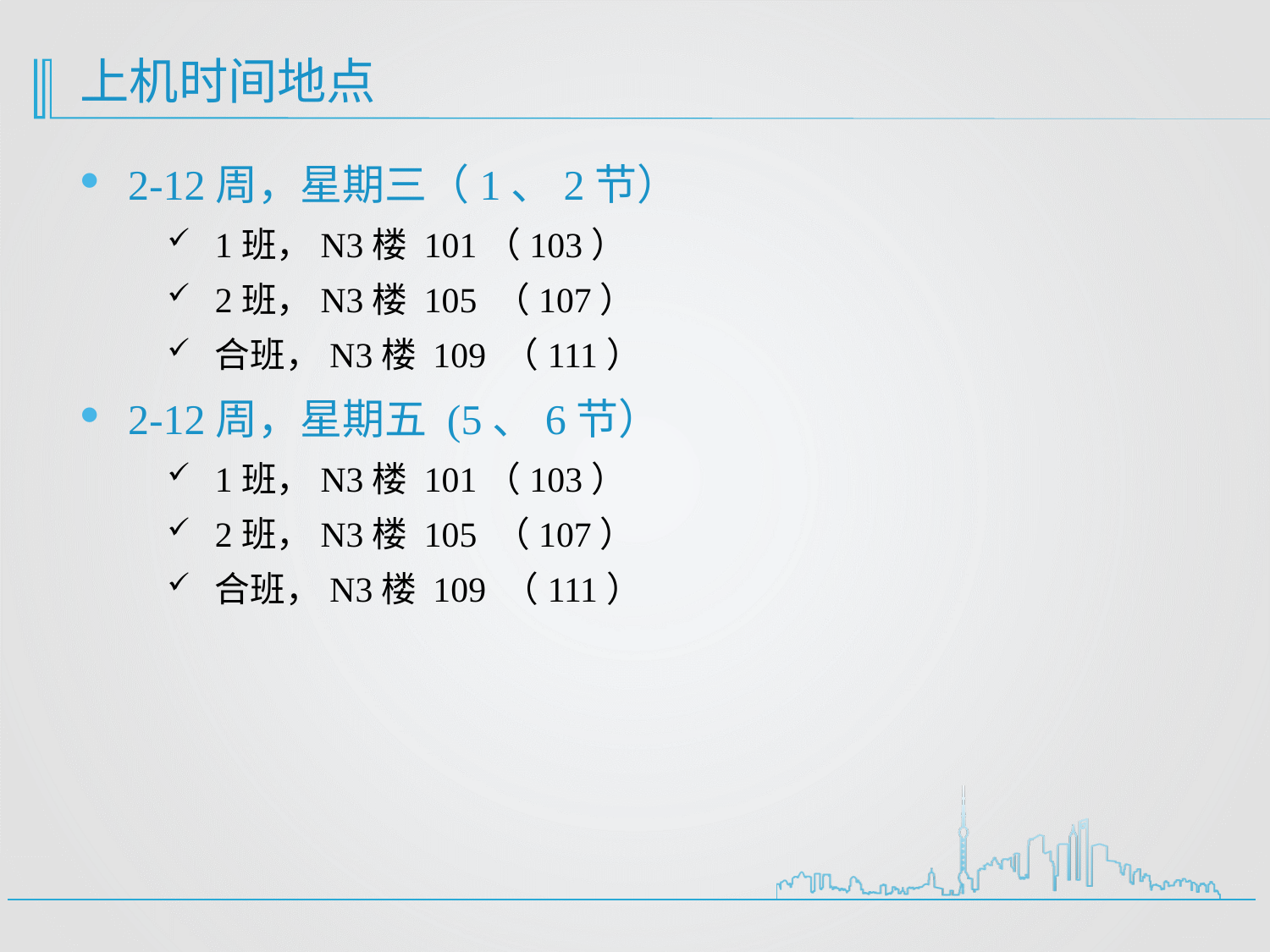

# 上机时间地点
2-12周，星期三（1、2节）
1班，N3楼 101（103）
2班，N3楼 105 （107）
合班，N3楼 109 （111）
2-12周，星期五 (5、6节）
1班，N3楼 101（103）
2班，N3楼 105 （107）
合班，N3楼 109 （111）